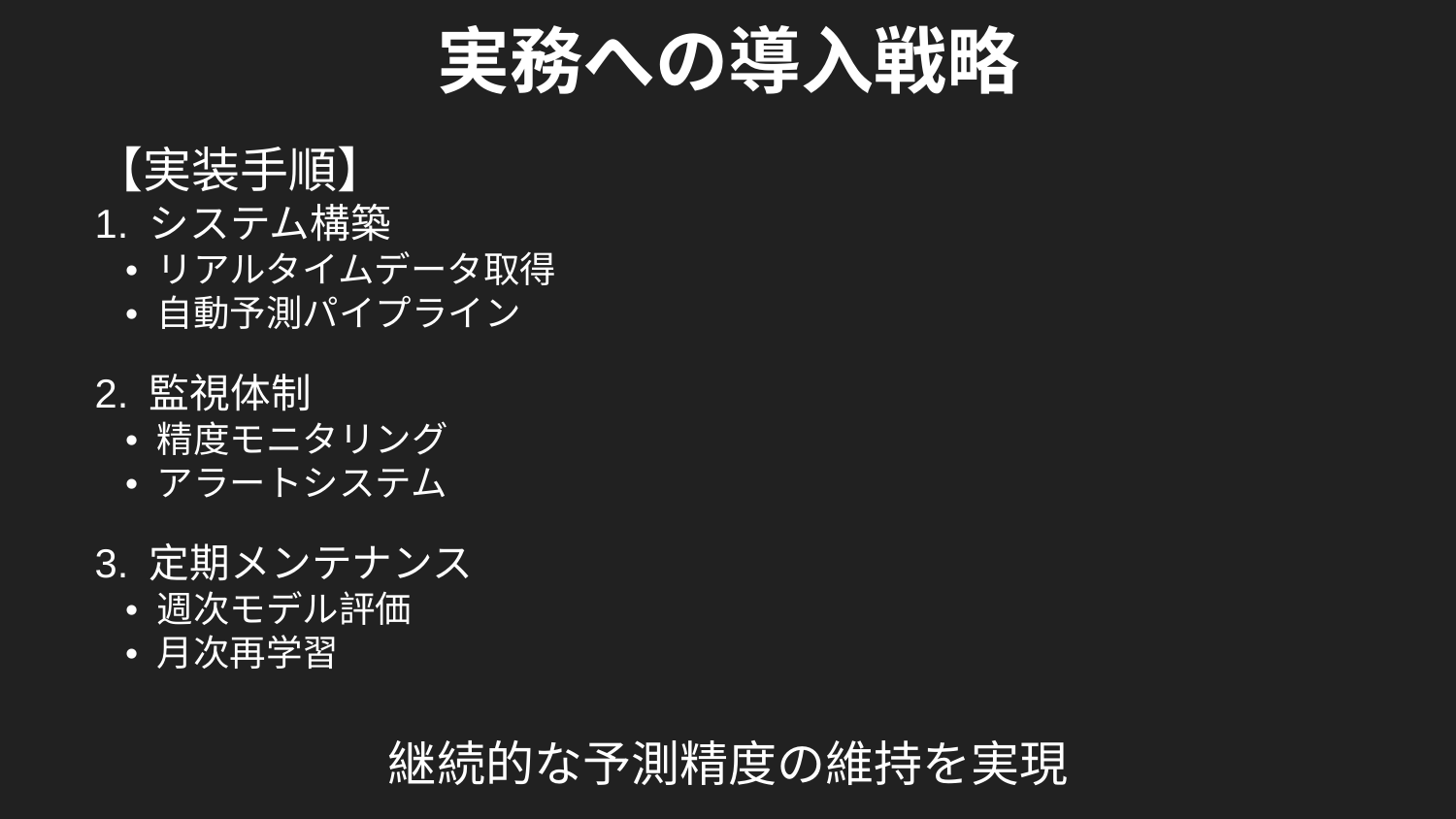

実務への導入戦略
【実装手順】
1. システム構築
   • リアルタイムデータ取得
   • 自動予測パイプライン

2. 監視体制
   • 精度モニタリング
   • アラートシステム

3. 定期メンテナンス
   • 週次モデル評価
   • 月次再学習
継続的な予測精度の維持を実現